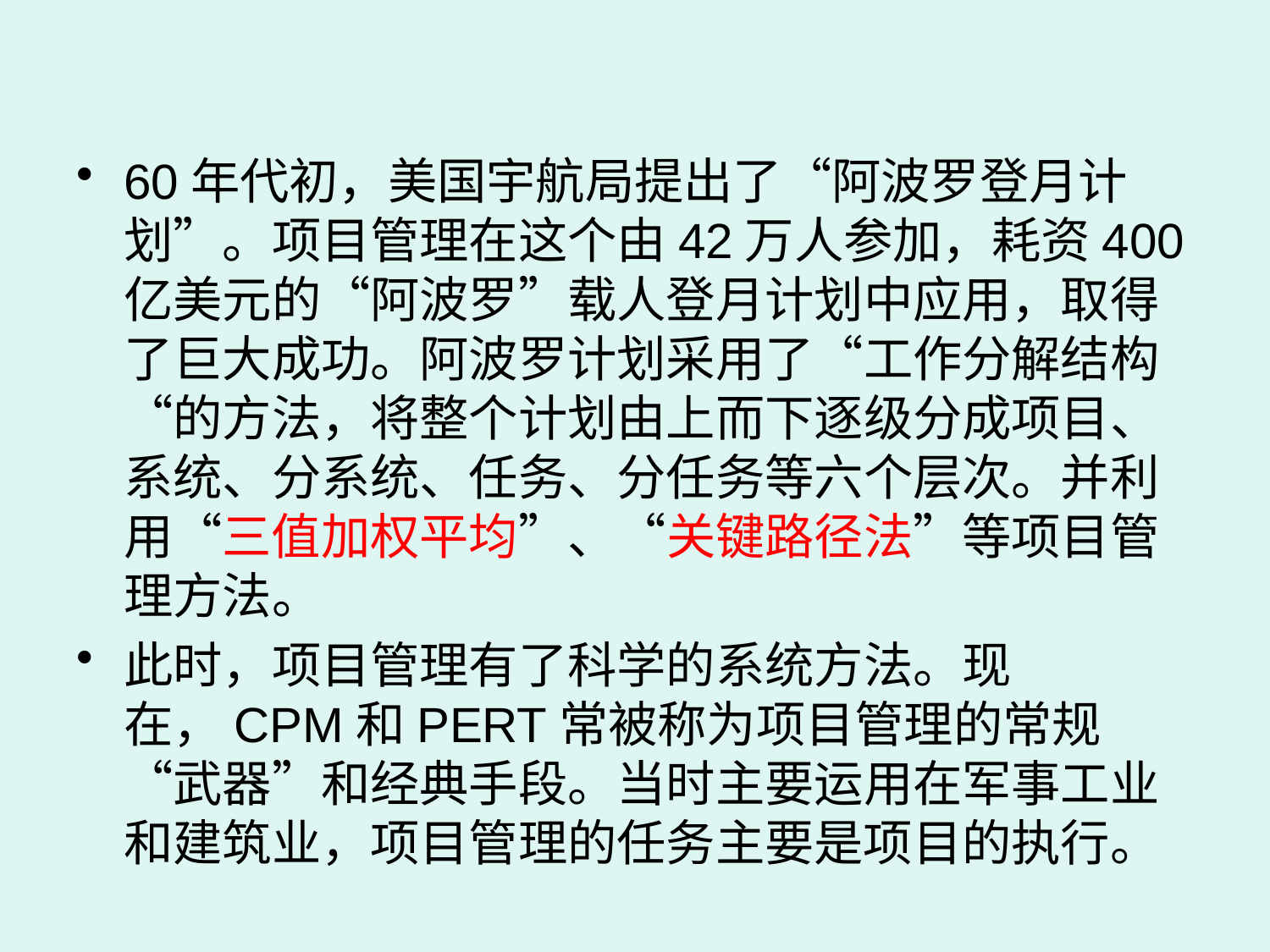

#
60年代初，美国宇航局提出了“阿波罗登月计划”。项目管理在这个由42万人参加，耗资400亿美元的“阿波罗”载人登月计划中应用，取得了巨大成功。阿波罗计划采用了“工作分解结构“的方法，将整个计划由上而下逐级分成项目、系统、分系统、任务、分任务等六个层次。并利用“三值加权平均”、“关键路径法”等项目管理方法。
此时，项目管理有了科学的系统方法。现在，CPM和PERT常被称为项目管理的常规“武器”和经典手段。当时主要运用在军事工业和建筑业，项目管理的任务主要是项目的执行。

25